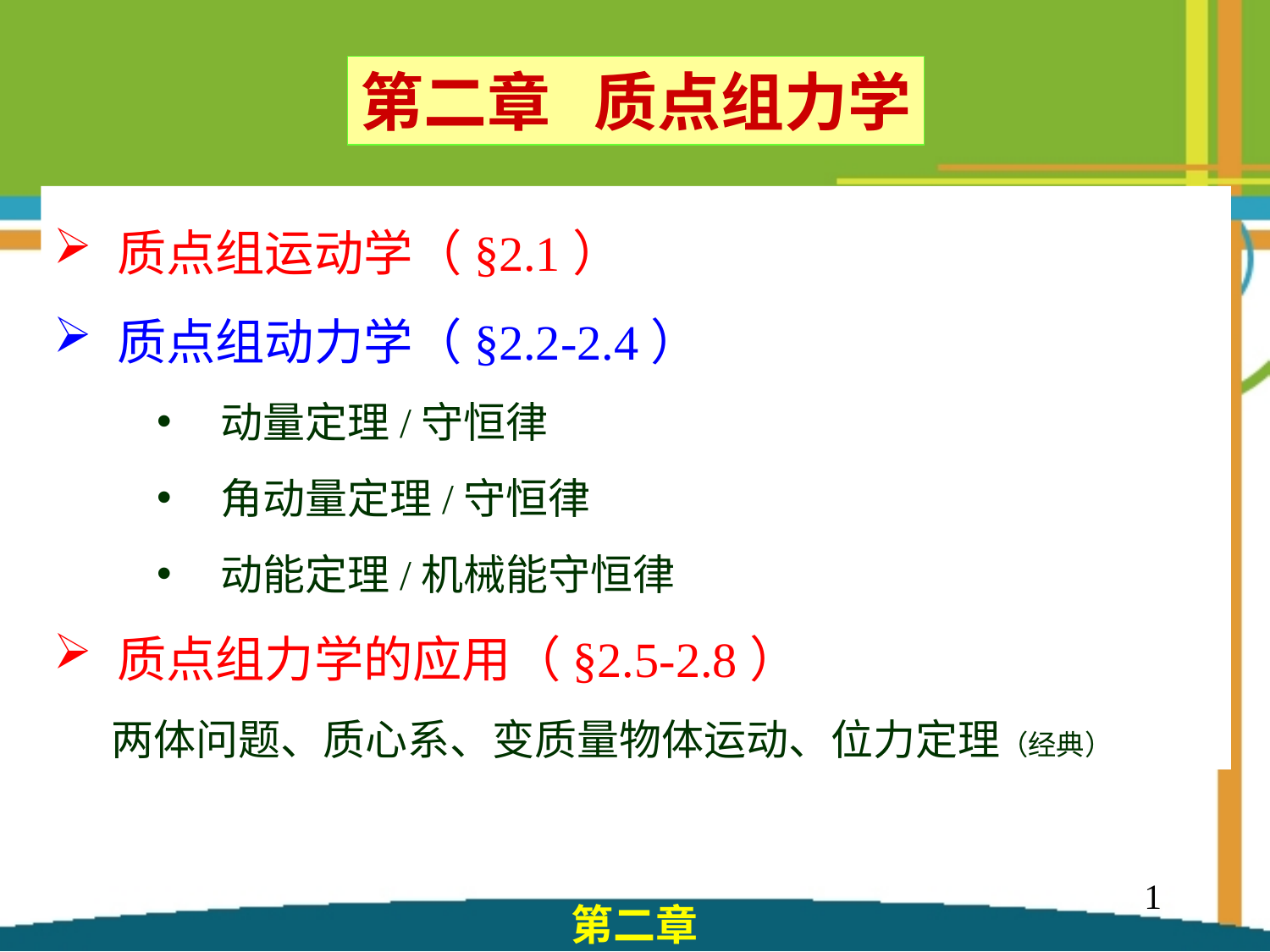

第二章   质点组力学
质点组运动学（§2.1）
质点组动力学（§2.2-2.4）
动量定理/守恒律
角动量定理/守恒律
动能定理/机械能守恒律
质点组力学的应用（§2.5-2.8）
     两体问题、质心系、变质量物体运动、位力定理（经典）
1